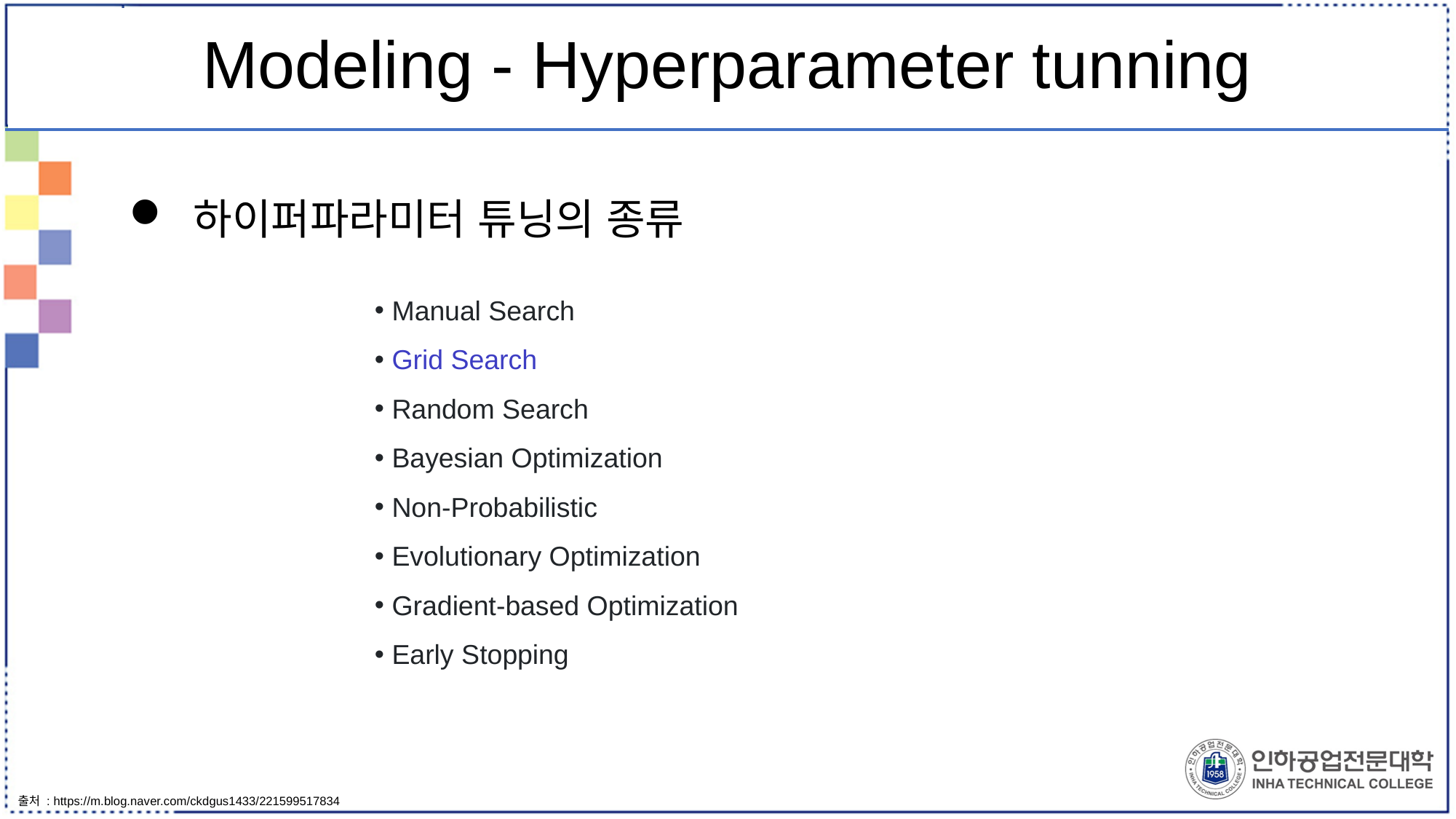

# Modeling - Hyperparameter tunning

 하이퍼파라미터 튜닝의 종류
 Manual Search
 Grid Search
 Random Search
 Bayesian Optimization
 Non-Probabilistic
 Evolutionary Optimization
 Gradient-based Optimization
 Early Stopping
출처 : https://m.blog.naver.com/ckdgus1433/221599517834